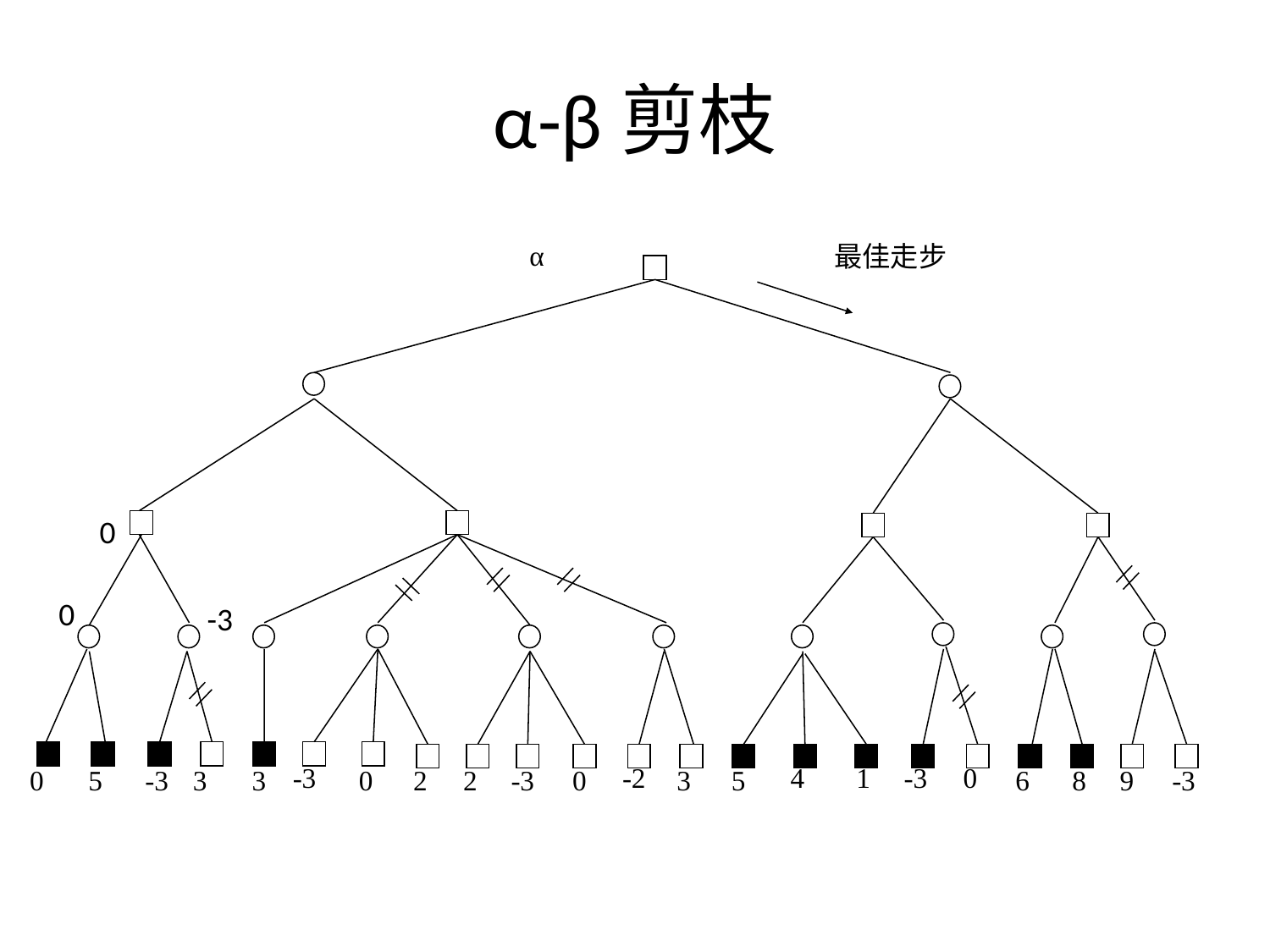

# α-β剪枝
α
最佳走步

-3
-2
4
1
-3
0
0
5
-3
3
3
0
2
2
-3
0
3
5
6
8
9
-3
0
0
-3